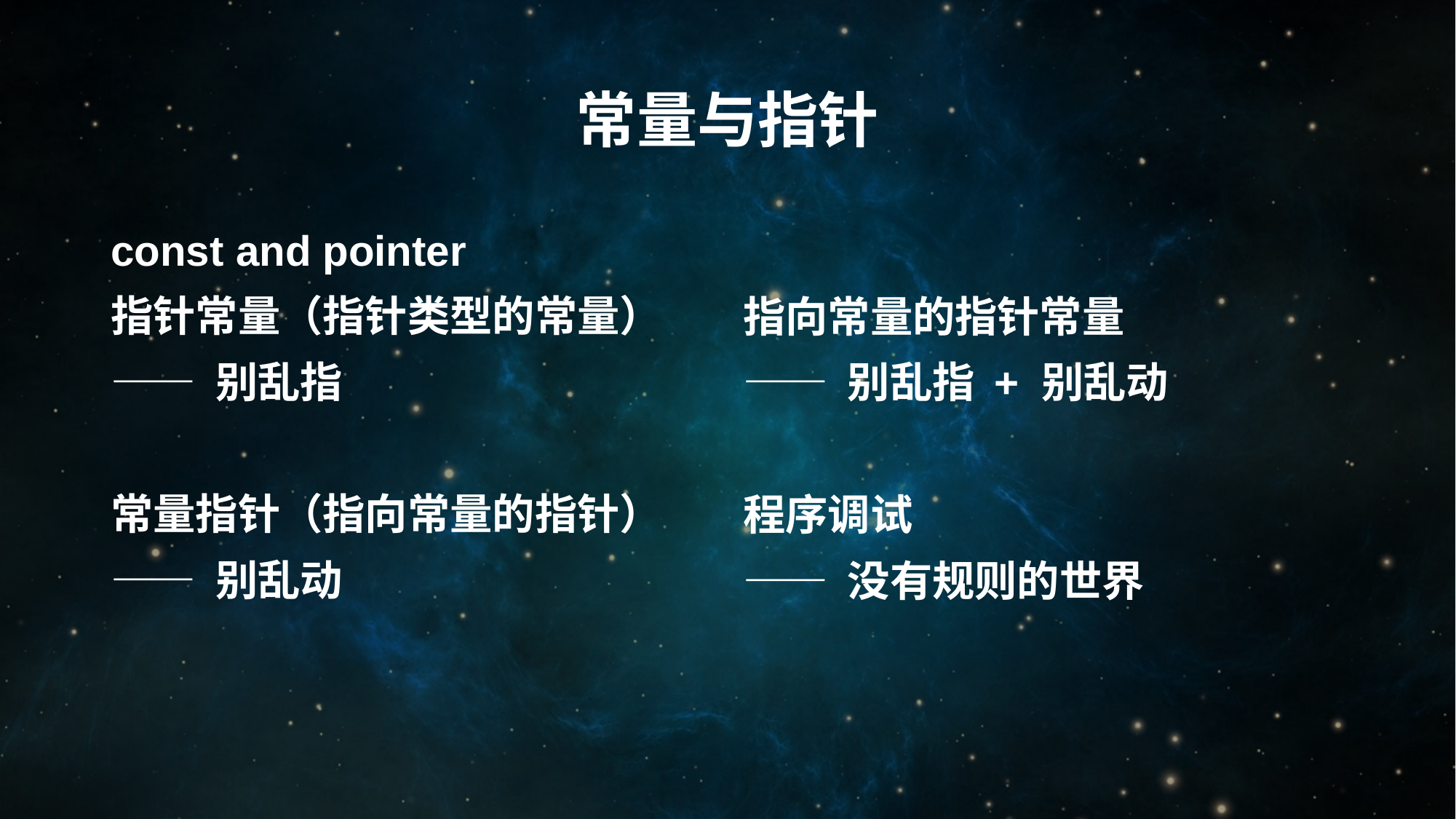

# 常量与指针
const and pointer
指针常量（指针类型的常量）
—— 别乱指

常量指针（指向常量的指针）
—— 别乱动

指向常量的指针常量
—— 别乱指 + 别乱动

程序调试
—— 没有规则的世界